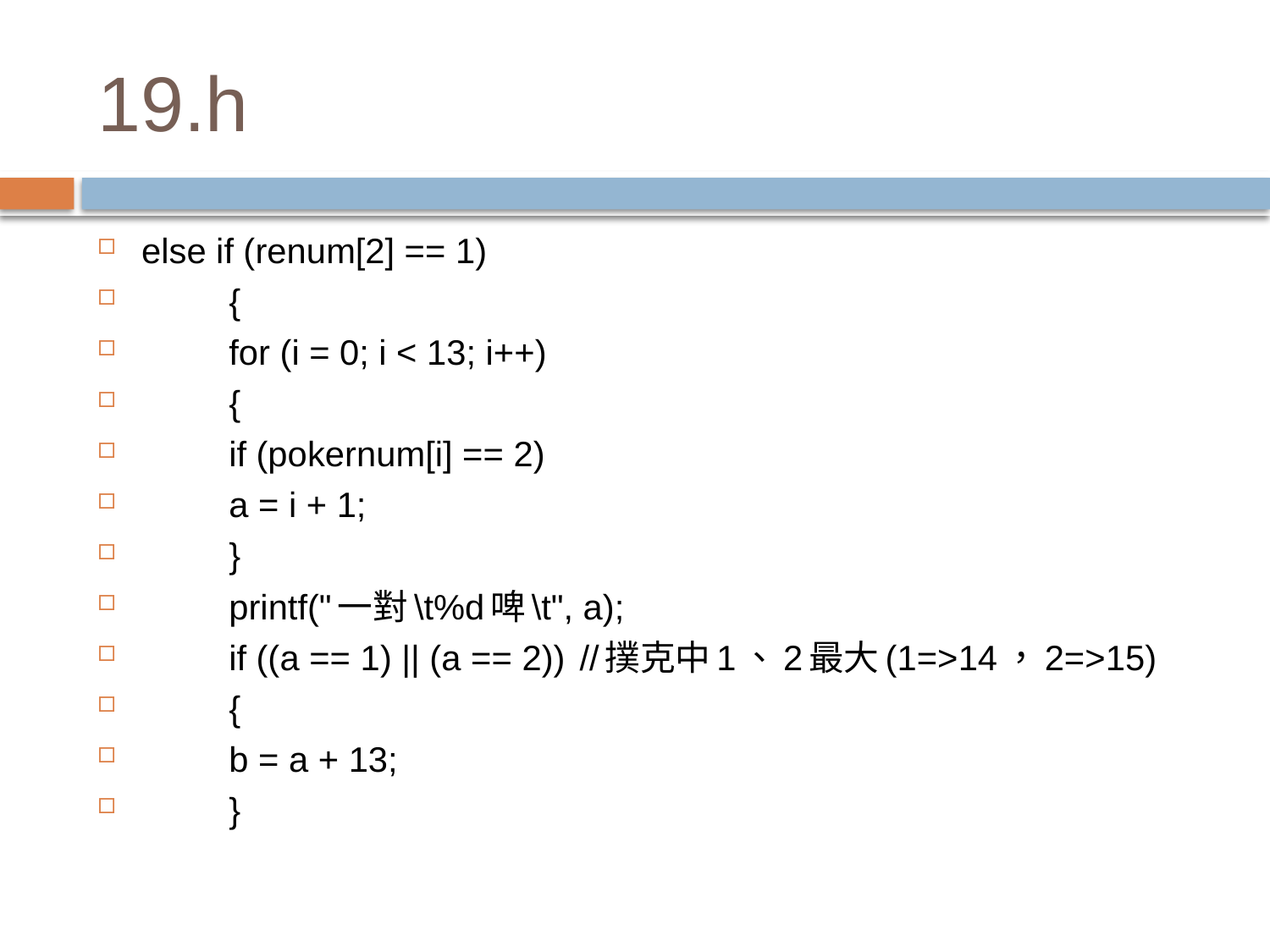

# 19.h
else if (renum[2] == 1)
		{
			for (i = 0; i < 13; i++)
			{
				if (pokernum[i] == 2)
					a = i + 1;
			}
			printf("一對\t%d啤\t", a);
			if ((a == 1) || (a == 2))						//撲克中1、2最大(1=>14，2=>15)
			{
				b = a + 13;
			}